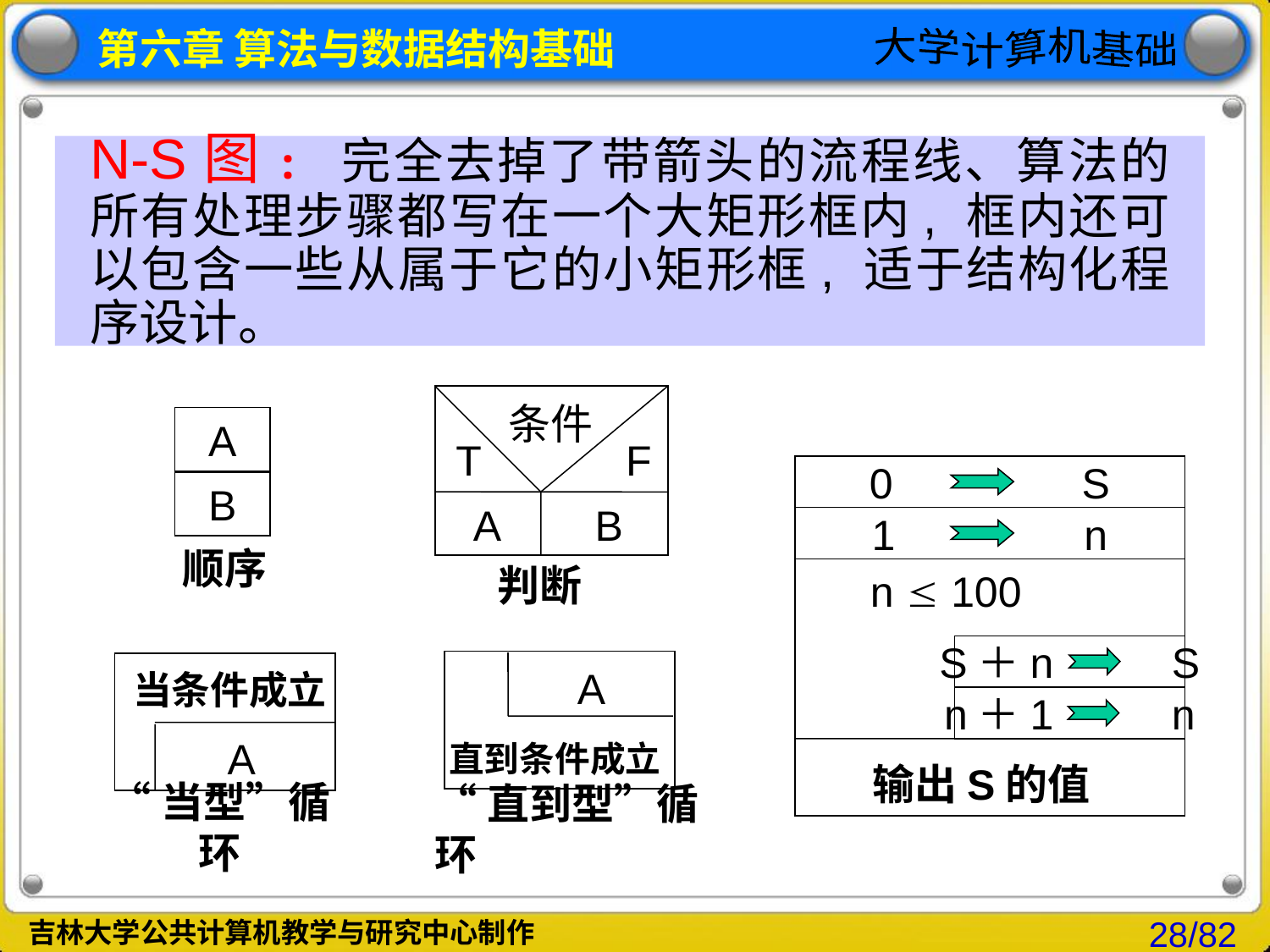

N-S图: 完全去掉了带箭头的流程线、算法的所有处理步骤都写在一个大矩形框内, 框内还可以包含一些从属于它的小矩形框, 适于结构化程序设计。

条件
T
F
A
B
判断
A
B
顺序

0                S

1                n

n ≤ 100
S＋n          S

n＋1          n

输出S的值

A

直到条件成立
“直到型”循环

当条件成立

A
“当型”循环
28/82